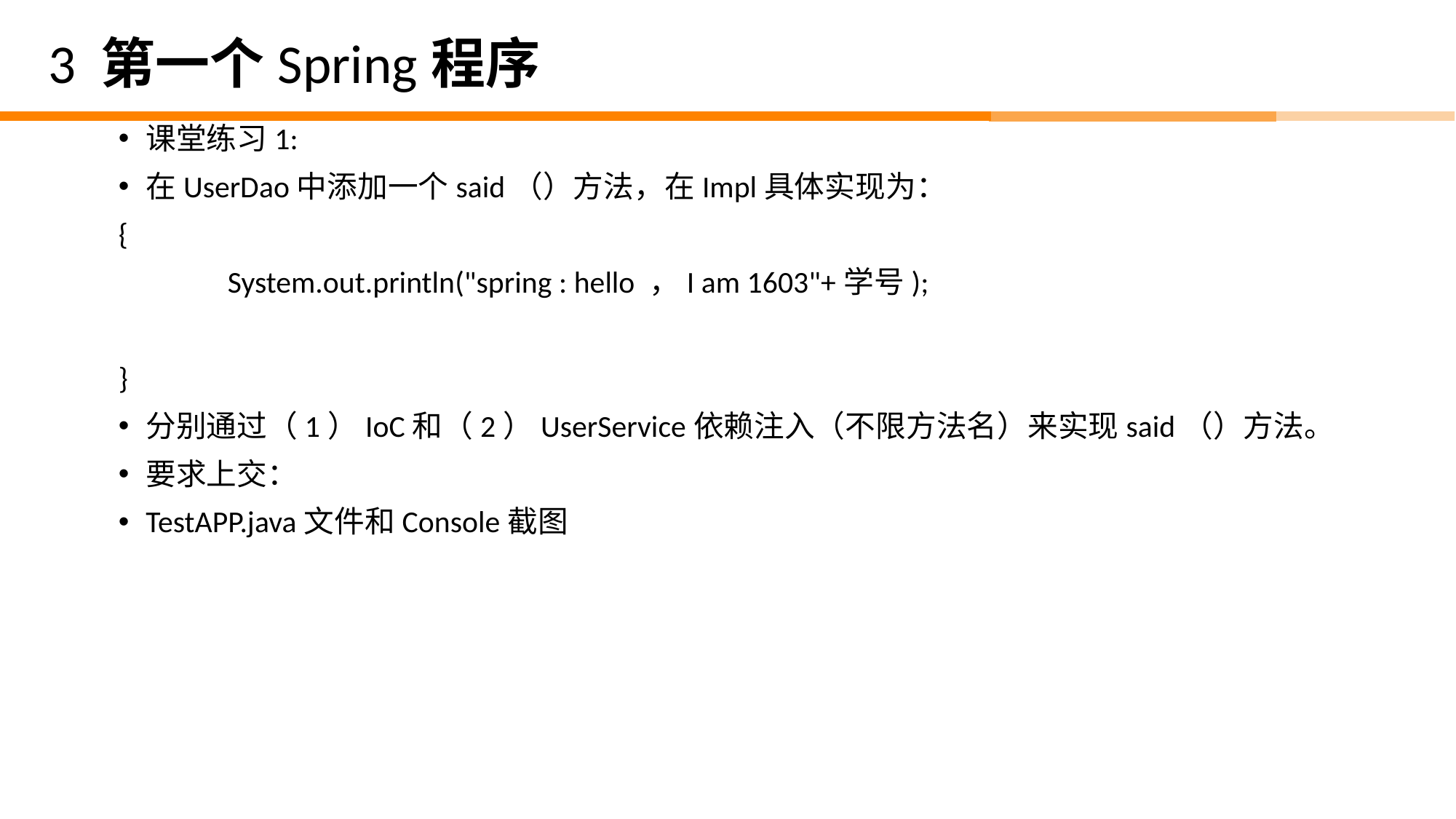

# 3 第一个Spring程序
课堂练习1:
在UserDao中添加一个said（）方法，在Impl具体实现为：
{
	System.out.println("spring : hello ，I am 1603"+学号);

}
分别通过（1）IoC和（2）UserService依赖注入（不限方法名）来实现said（）方法。
要求上交：
TestAPP.java文件和Console截图